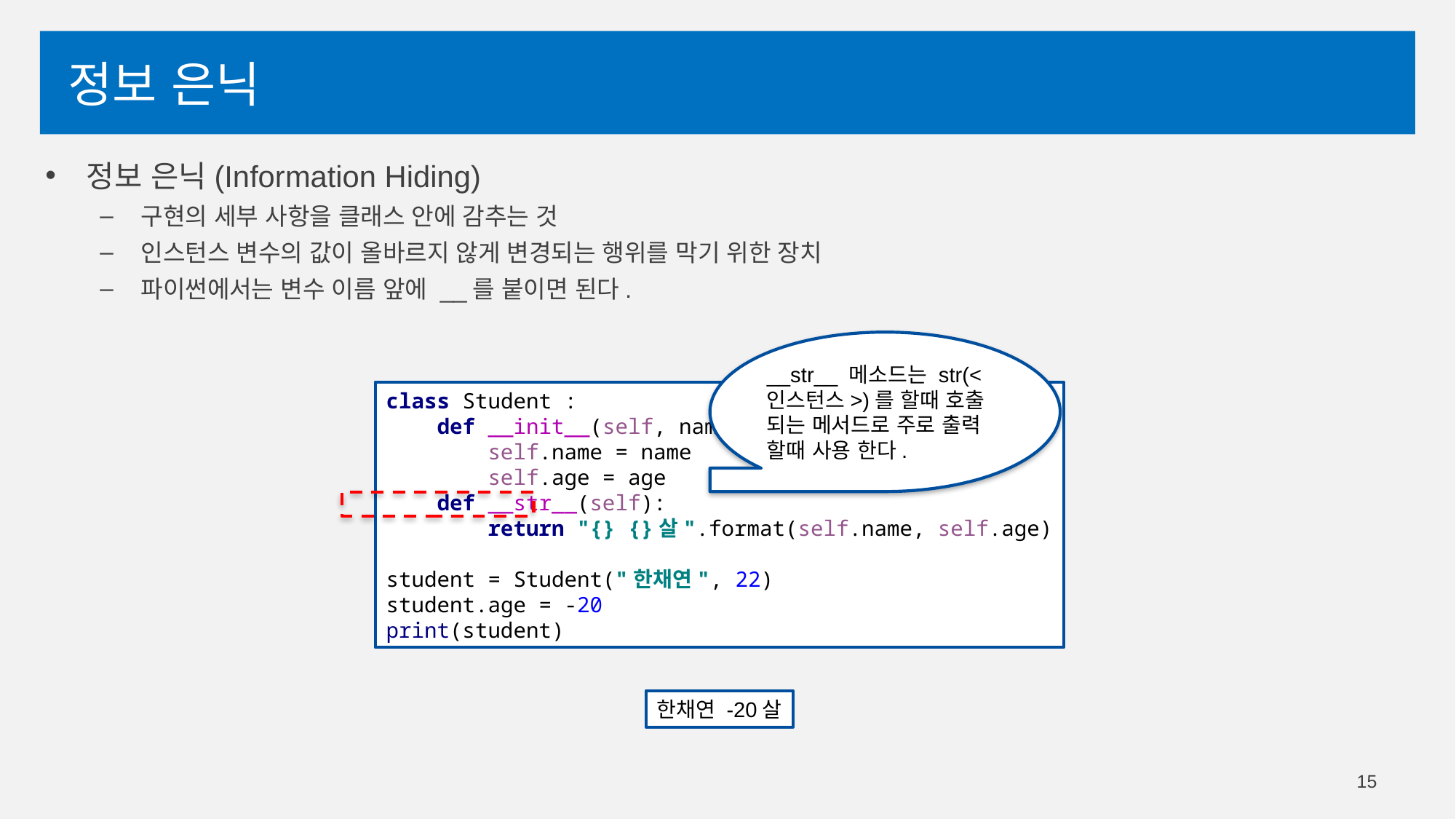

# 정보 은닉
정보 은닉(Information Hiding)
구현의 세부 사항을 클래스 안에 감추는 것
인스턴스 변수의 값이 올바르지 않게 변경되는 행위를 막기 위한 장치
파이썬에서는 변수 이름 앞에 __를 붙이면 된다.

__str__ 메소드는 str(<인스턴스>)를 할때 호출 되는 메서드로 주로 출력 할때 사용 한다.
class Student :
    def __init__(self, name, age) :
        self.name = name
        self.age = age
    def __str__(self):
        return "{} {}살".format(self.name, self.age)
student = Student("한채연", 22)
student.age = -20
print(student)

한채연 -20살
15